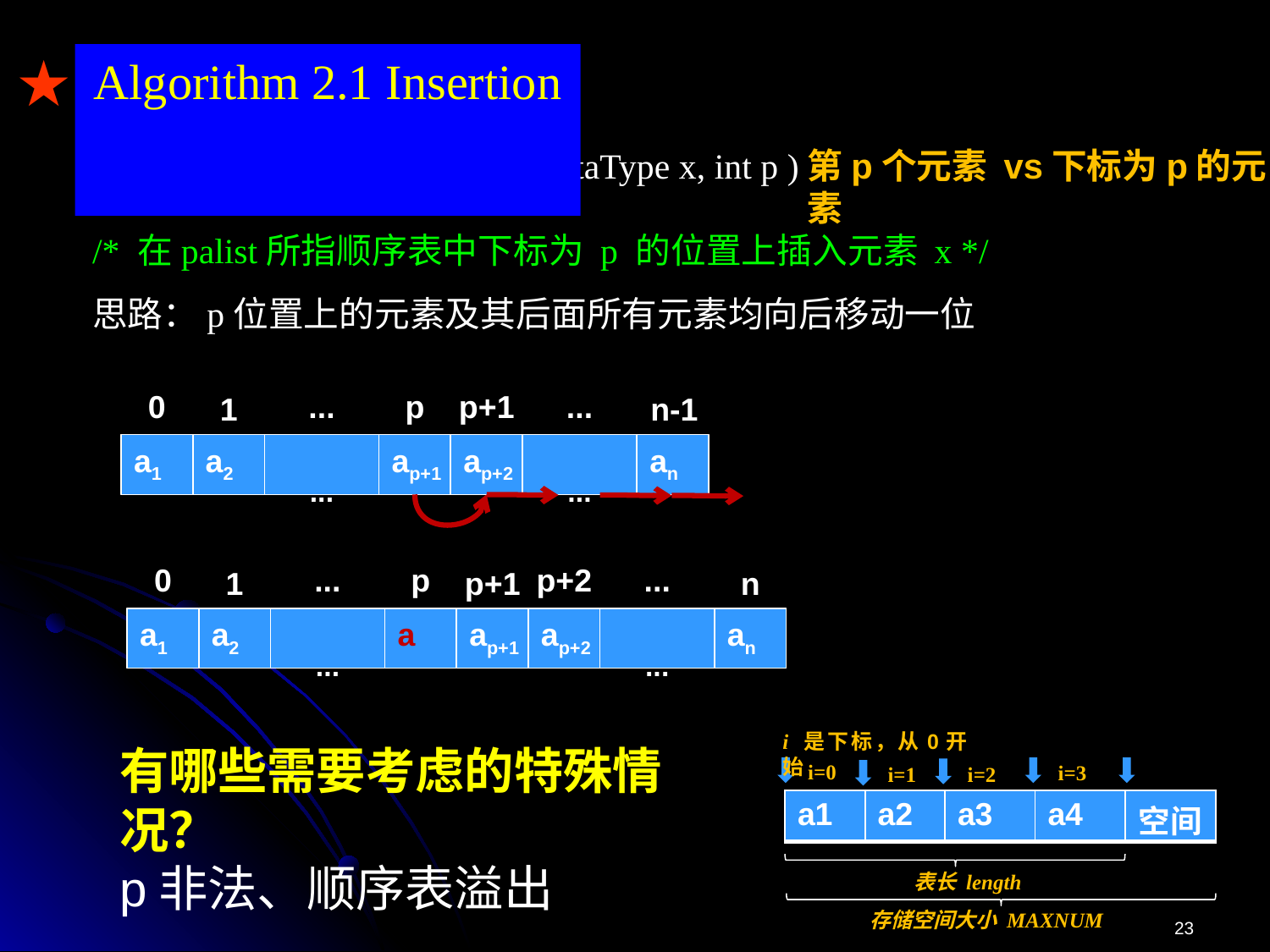

★
# Algorithm 2.1 Insertion
int insert_seq( PSeqList palist, DataType x, int p )

/* 在palist所指顺序表中下标为 p 的位置上插入元素 x */
思路：p位置上的元素及其后面所有元素均向后移动一位
第p个元素 vs下标为p的元素
0
...
p
p+1
...
1
n-1
a1
a2
...
ap+1
ap+2
...
an
0
...
p
p+2
...
1
p+1
n
a1
a2
...
a
ap+1
ap+2
...
an

i 是下标，从0开始
i=0
i=3
i=1
i=2

表长 length
存储空间大小 MAXNUM
有哪些需要考虑的特殊情况？
p非法、顺序表溢出
| a1 | a2 | a3 | a4 | 空间 |
| --- | --- | --- | --- | --- |

23